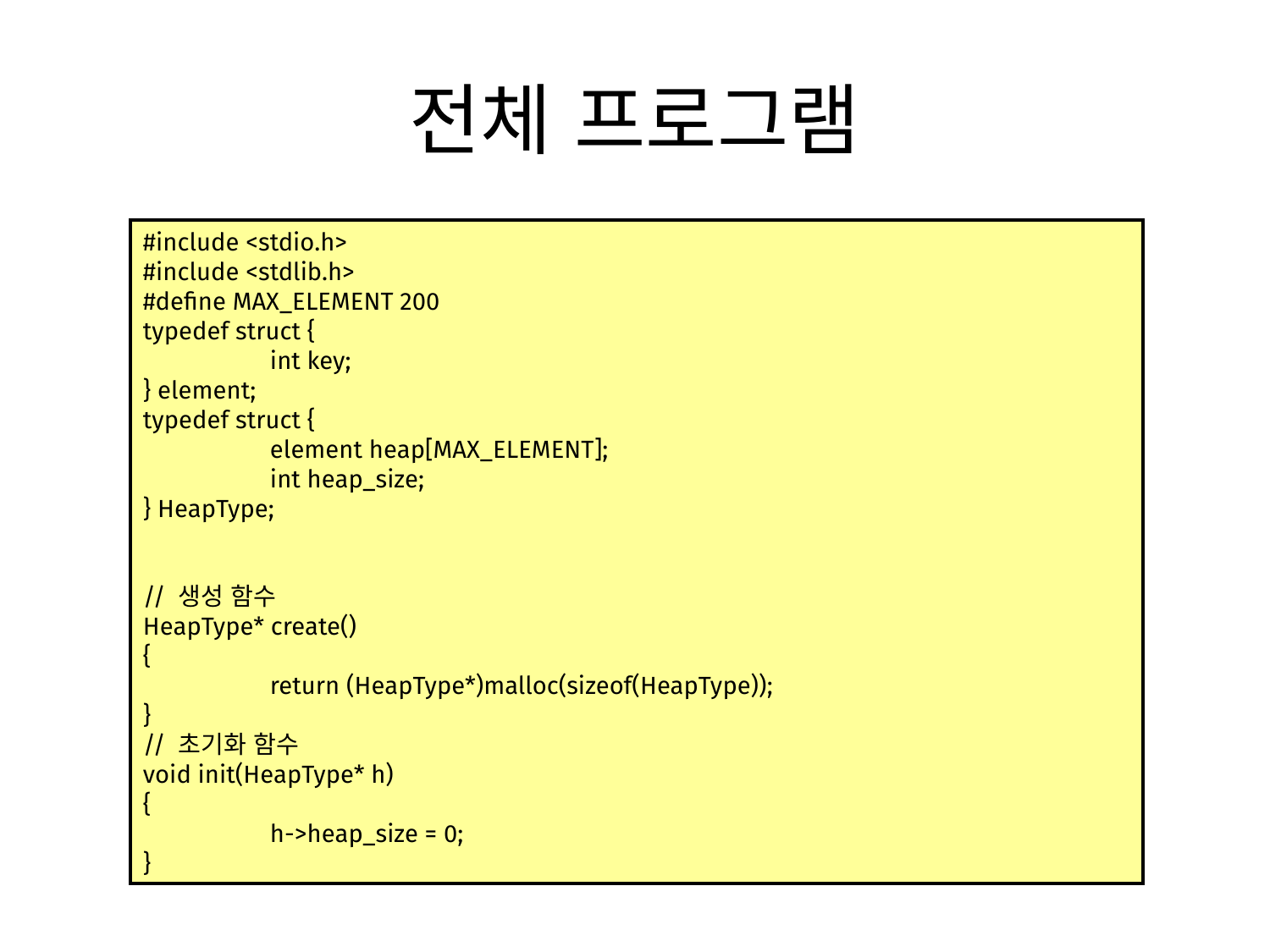

# 전체 프로그램
#include <stdio.h>
#include <stdlib.h>
#define MAX_ELEMENT 200
typedef struct {
	int key;
} element;
typedef struct {
	element heap[MAX_ELEMENT];
	int heap_size;
} HeapType;

// 생성 함수
HeapType* create()
{
	return (HeapType*)malloc(sizeof(HeapType));
}
// 초기화 함수
void init(HeapType* h)
{
	h->heap_size = 0;
}